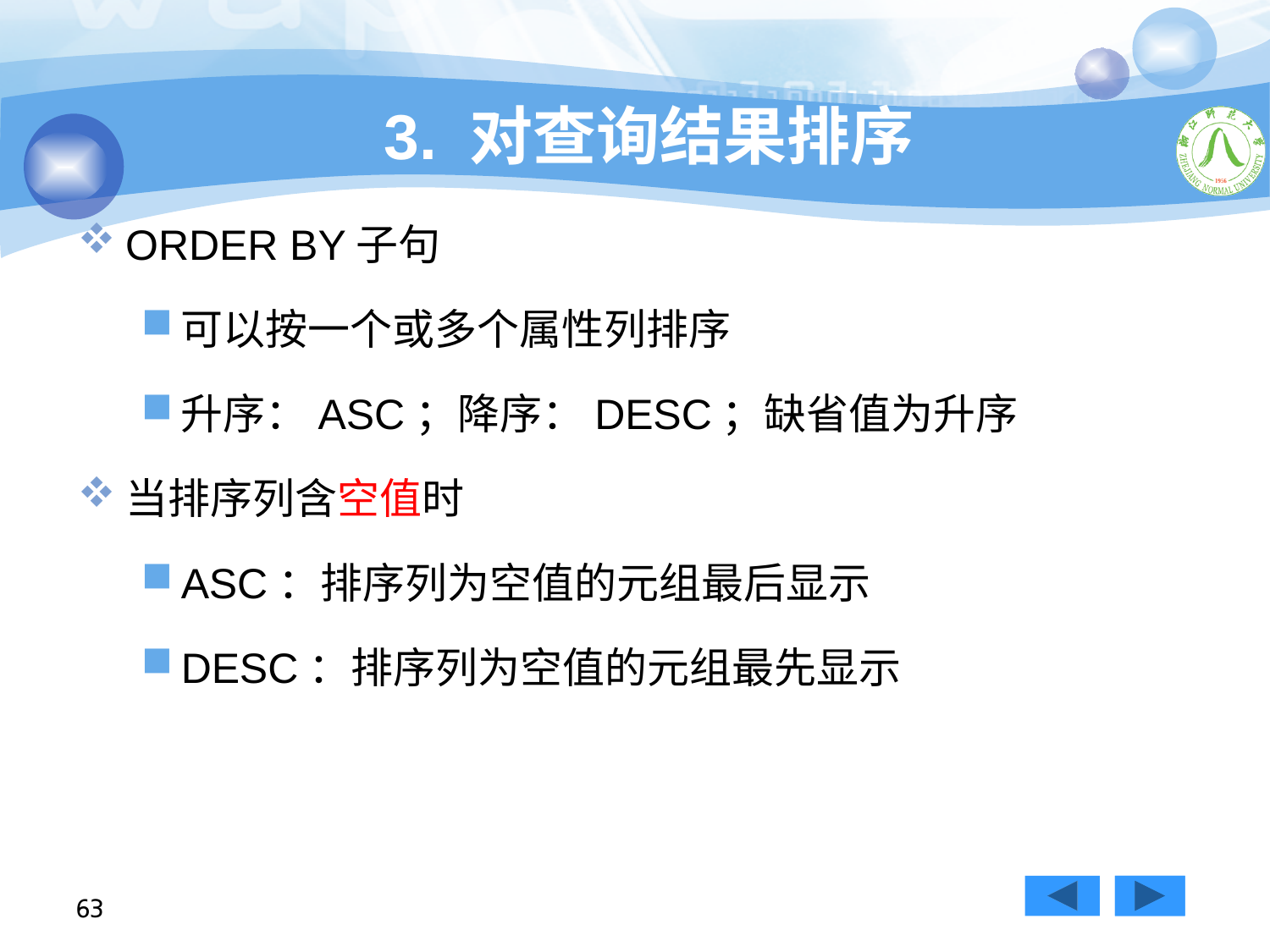

# 3. 对查询结果排序
ORDER BY子句
可以按一个或多个属性列排序
升序：ASC；降序：DESC；缺省值为升序
当排序列含空值时
ASC：排序列为空值的元组最后显示
DESC：排序列为空值的元组最先显示
63